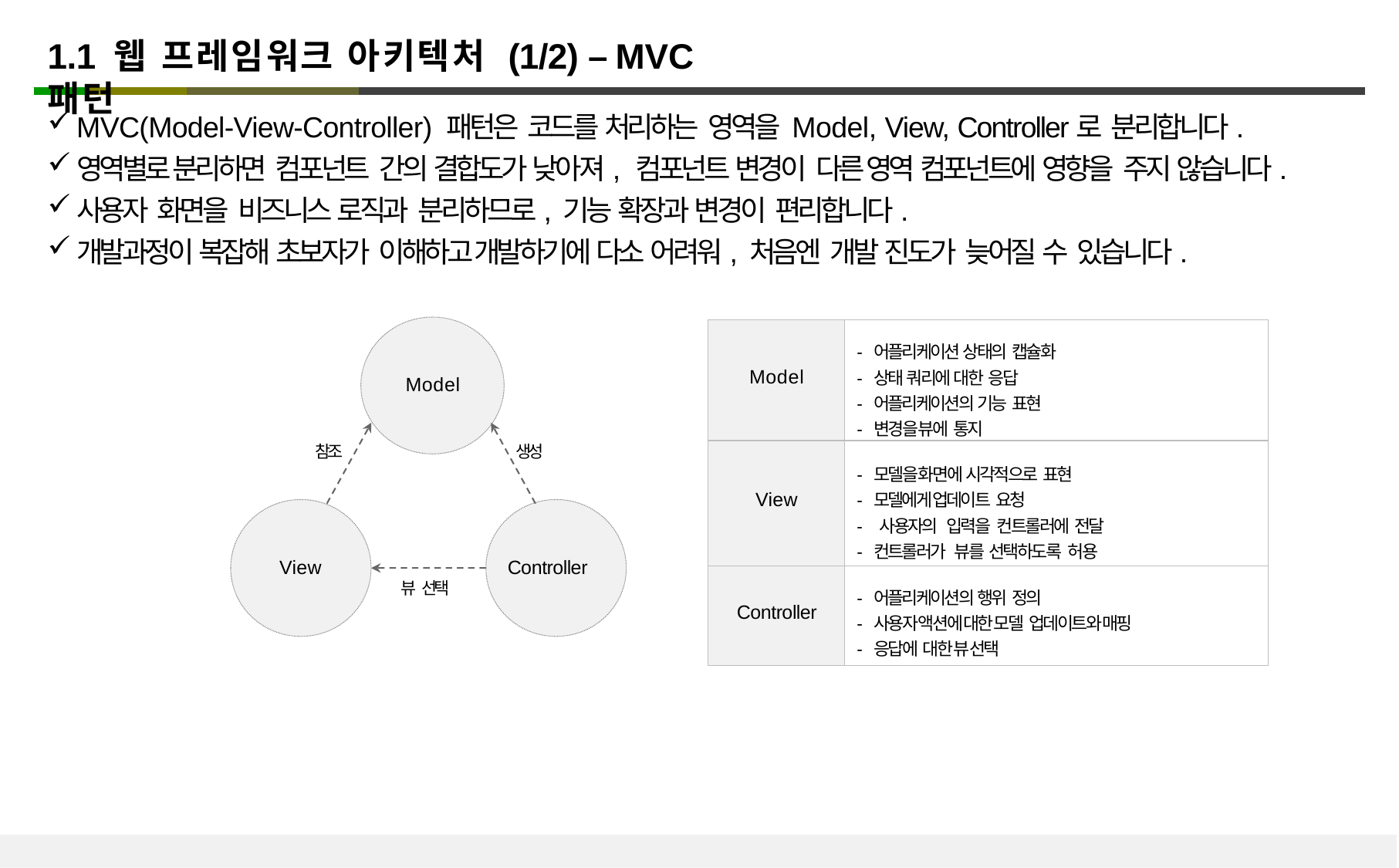

# 1.1 웹 프레임워크 아키텍처 (1/2) – MVC 패턴
MVC(Model-View-Controller) 패턴은 코드를  처리하는  영역을 Model, View, Controller로 분리합니다.
영역별로 분리하면 컴포넌트  간의 결합도가 낮아져, 컴포넌트 변경이  다른 영역 컴포넌트에 영향을  주지 않습니다.
사용자 화면을  비즈니스 로직과  분리하므로, 기능 확장과  변경이 편리합니다.
개발과정이 복잡해  초보자가 이해하고 개발하기에 다소 어려워, 처음엔  개발 진도가  늦어질 수 있습니다.

| Model | - 어플리케이션 상태의 캡슐화 - 상태 쿼리에 대한 응답 - 어플리케이션의 기능 표현 - 변경을 뷰에 통지 |
| --- | --- |
| View | - 모델을 화면에 시각적으로 표현 - 모델에게 업데이트 요청 - 사용자의 입력을 컨트롤러에 전달 - 컨트롤러가 뷰를 선택하도록 허용 |
| Controller | - 어플리케이션의 행위 정의 - 사용자 액션에 대한 모델 업데이트와 매핑 - 응답에 대한 뷰 선택 |
Model

참조
생성

View
Controller

뷰 선택